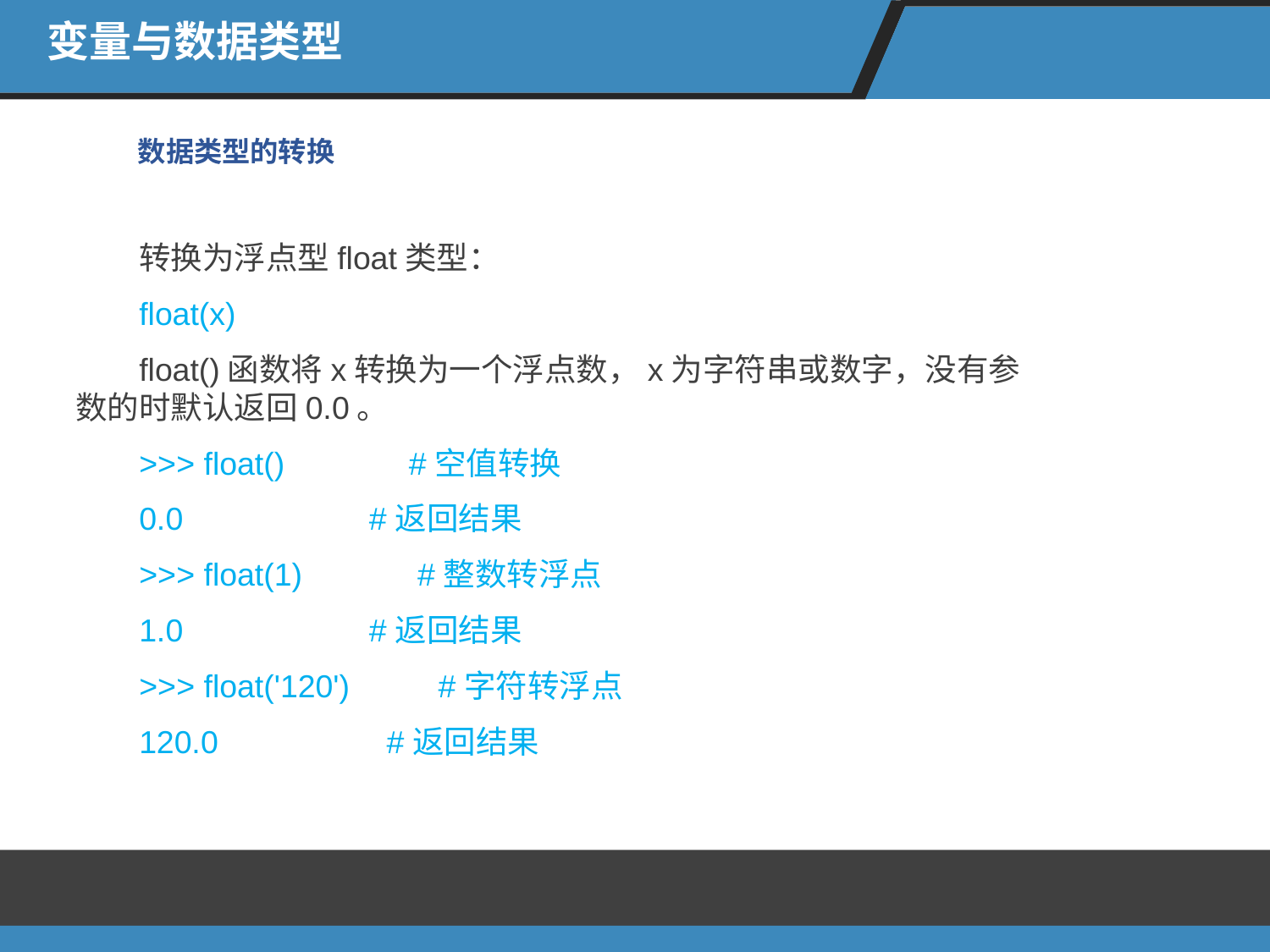

变量与数据类型
数据类型的转换
转换为浮点型float类型：
float(x)
float()函数将x转换为一个浮点数，x为字符串或数字，没有参数的时默认返回0.0。
>>> float()              #空值转换
0.0                     #返回结果
>>> float(1)             #整数转浮点
1.0                     #返回结果
>>> float('120')          #字符转浮点
120.0                   #返回结果